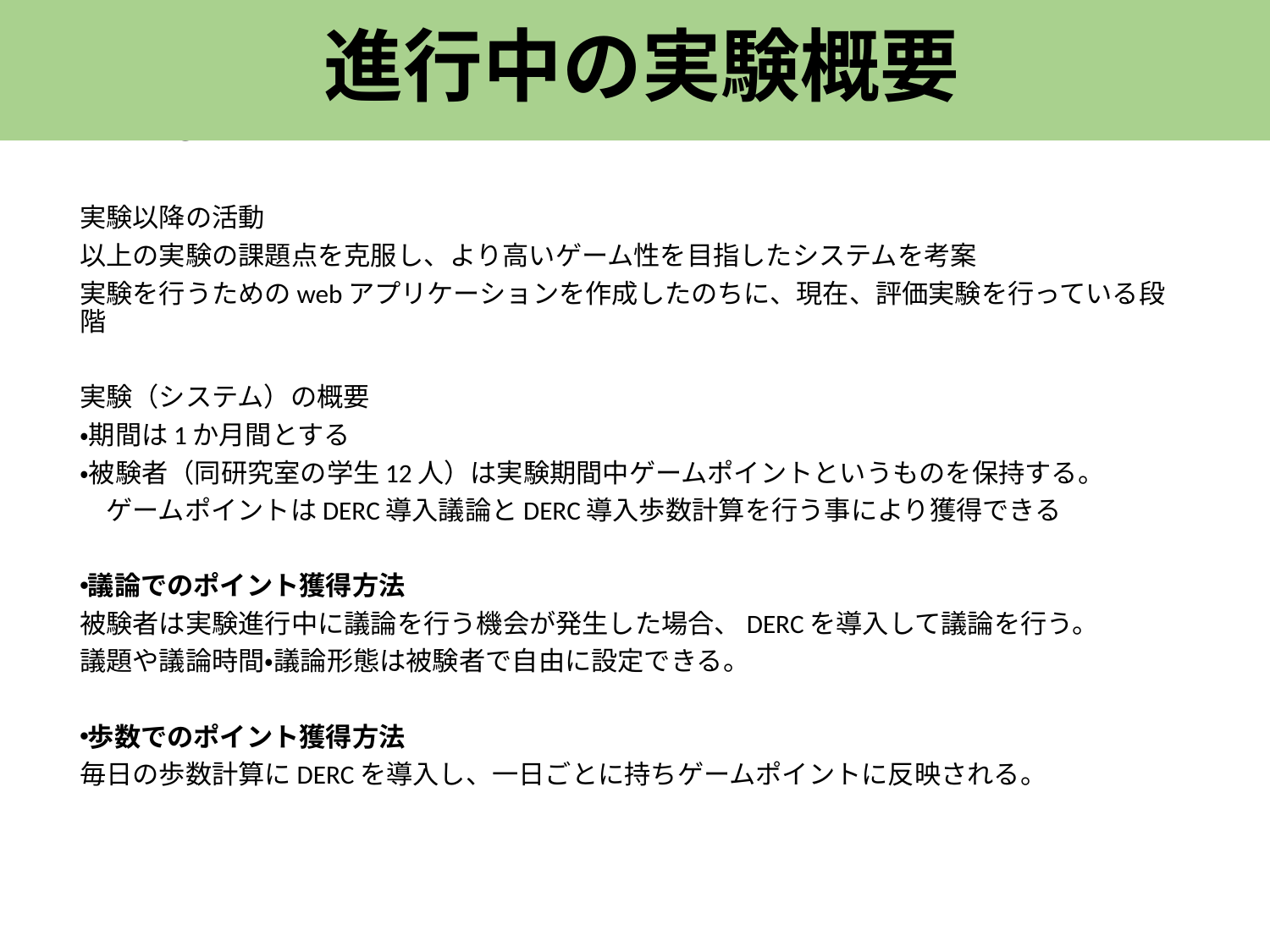

進行中の実験概要
DERC
実験以降の活動
以上の実験の課題点を克服し、より高いゲーム性を目指したシステムを考案
実験を行うためのwebアプリケーションを作成したのちに、現在、評価実験を行っている段階

実験（システム）の概要
・期間は1か月間とする
・被験者（同研究室の学生12人）は実験期間中ゲームポイントというものを保持する。
　ゲームポイントはDERC導入議論とDERC導入歩数計算を行う事により獲得できる

議論でのポイント獲得方法
被験者は実験進行中に議論を行う機会が発生した場合、DERCを導入して議論を行う。
議題や議論時間・議論形態は被験者で自由に設定できる。

歩数でのポイント獲得方法
毎日の歩数計算にDERCを導入し、一日ごとに持ちゲームポイントに反映される。